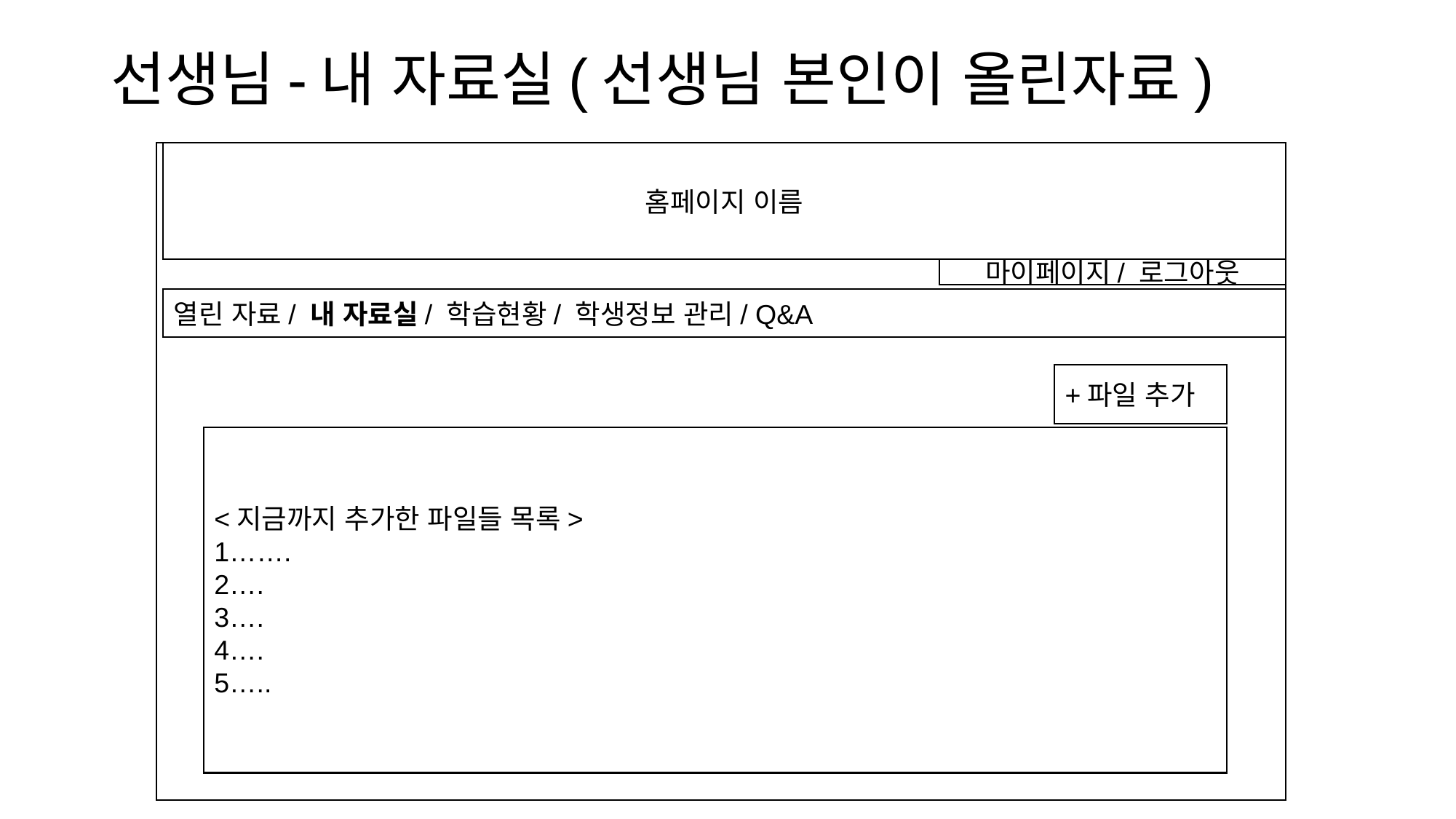

# 선생님-내 자료실(선생님 본인이 올린자료)

홈페이지 이름
마이페이지/ 로그아웃
열린 자료/ 내 자료실/ 학습현황/ 학생정보 관리/ Q&A
+파일 추가
<지금까지 추가한 파일들 목록>
1…….
2….
3….
4….
5…..